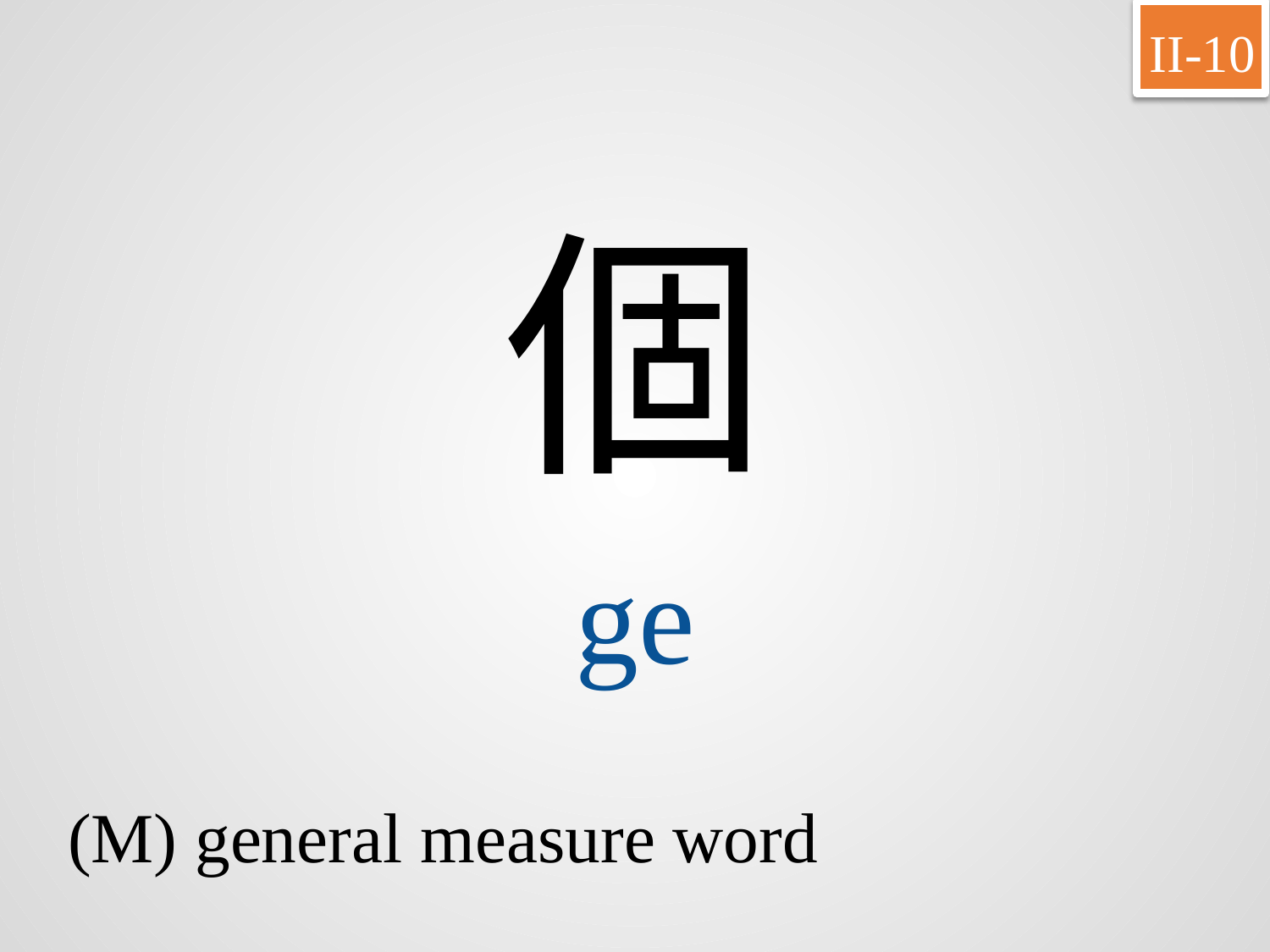

II-10

個
ge
(M) general measure word